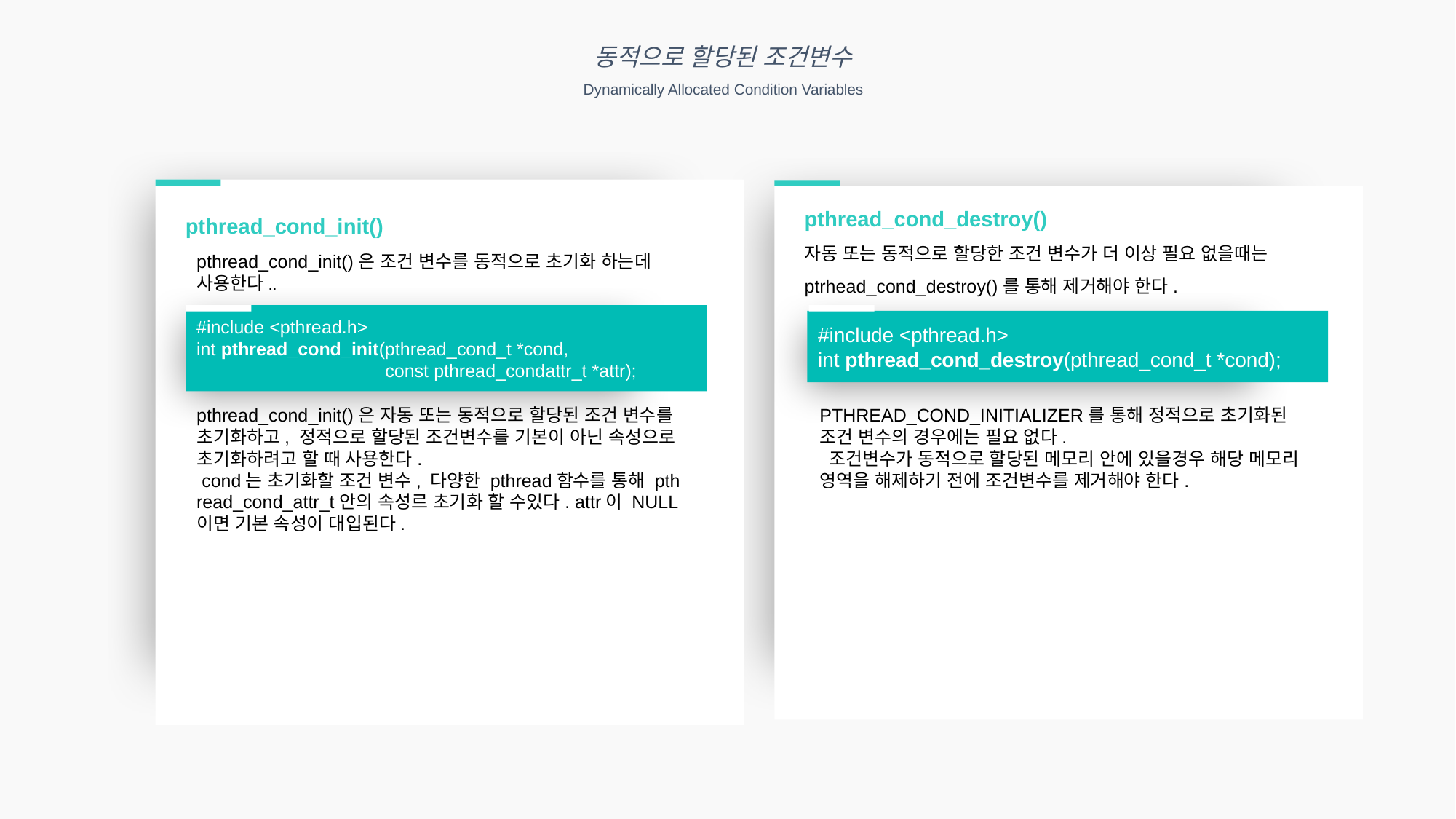

동적으로 할당된 조건변수
Dynamically Allocated Condition Variables
pthread_cond_init()

pthread_cond_destroy()
자동 또는 동적으로 할당한 조건 변수가 더 이상 필요 없을때는 ptrhead_cond_destroy()를 통해 제거해야 한다.

pthread_cond_init()은 조건 변수를 동적으로 초기화 하는데 사용한다..
#include <pthread.h>
int pthread_cond_init(pthread_cond_t *cond,
                                     const pthread_condattr_t *attr);

#include <pthread.h>
int pthread_cond_destroy(pthread_cond_t *cond);
pthread_cond_init()은 자동 또는 동적으로 할당된 조건 변수를 초기화하고, 정적으로 할당된 조건변수를 기본이 아닌 속성으로 초기화하려고 할 때 사용한다.
 cond는 초기화할 조건 변수, 다양한 pthread함수를 통해 pth
read_cond_attr_t안의 속성르 초기화 할 수있다. attr이 NULL이면 기본 속성이 대입된다.
PTHREAD_COND_INITIALIZER를 통해 정적으로 초기화된 조건 변수의 경우에는 필요 없다.
 조건변수가 동적으로 할당된 메모리 안에 있을경우 해당 메모리 영역을 해제하기 전에 조건변수를 제거해야 한다.